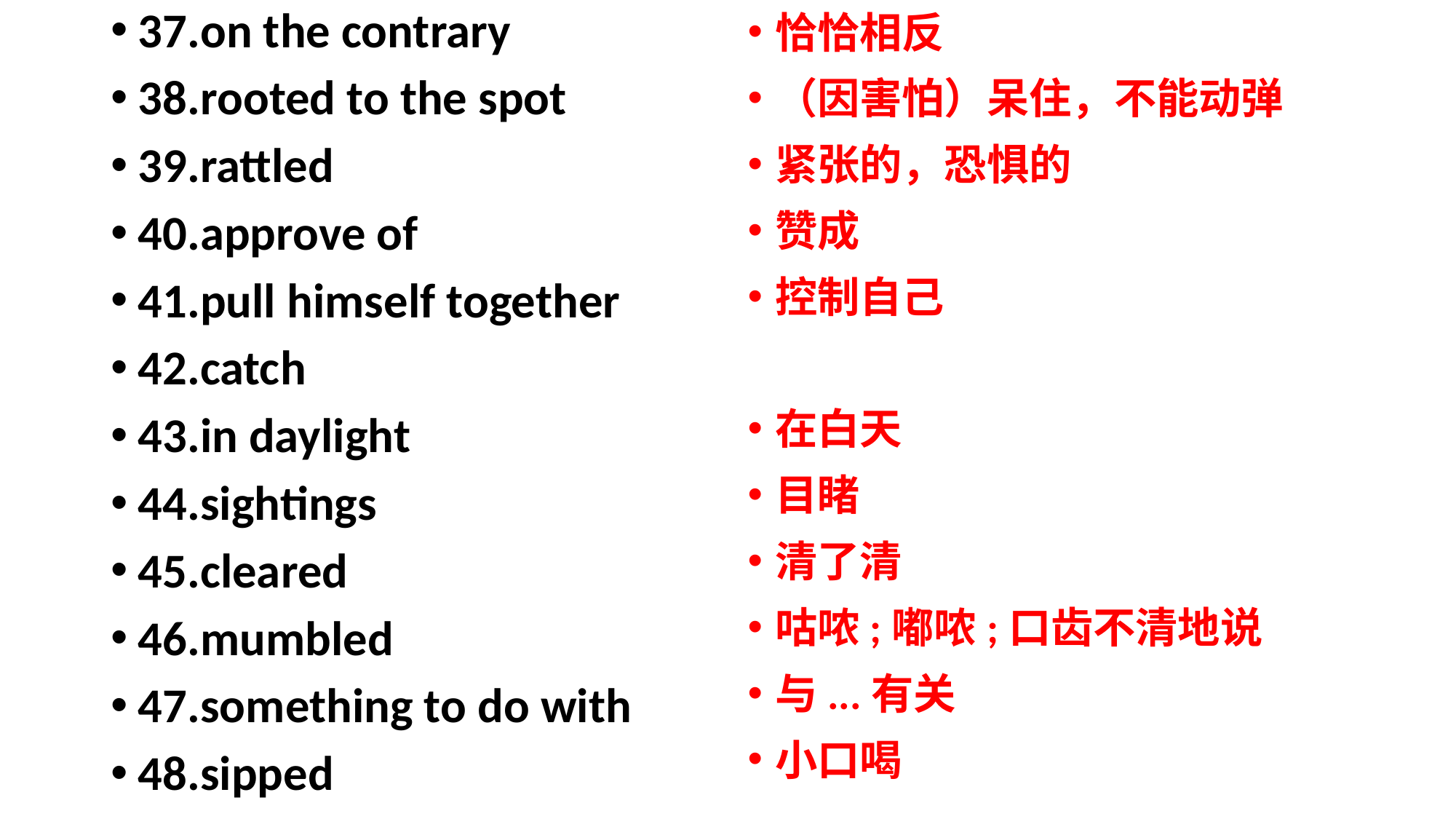

37.on the contrary
38.rooted to the spot
39.rattled
40.approve of
41.pull himself together
42.catch
43.in daylight
44.sightings
45.cleared
46.mumbled
47.something to do with
48.sipped
恰恰相反
（因害怕）呆住，不能动弹
紧张的，恐惧的
赞成
控制自己

在白天
目睹
清了清
咕哝;嘟哝;口齿不清地说
与...有关
小口喝